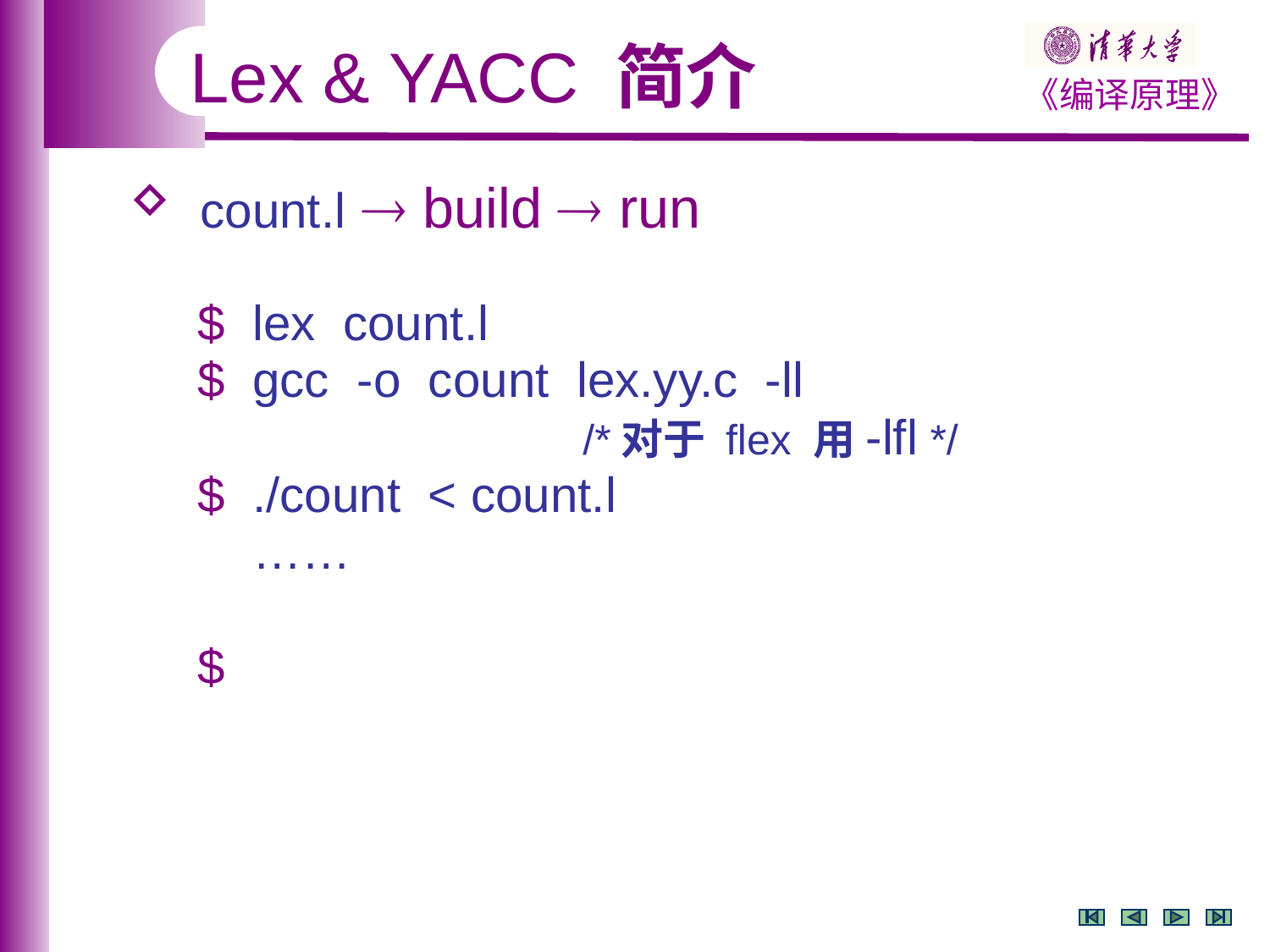

Lex & YACC 简介

  count.l → build → run
$  lex  count.l
$  gcc  -o  count  lex.yy.c  -ll
                            /*对于 flex 用-lfl */
$  ./count  < count.l
    ……

$